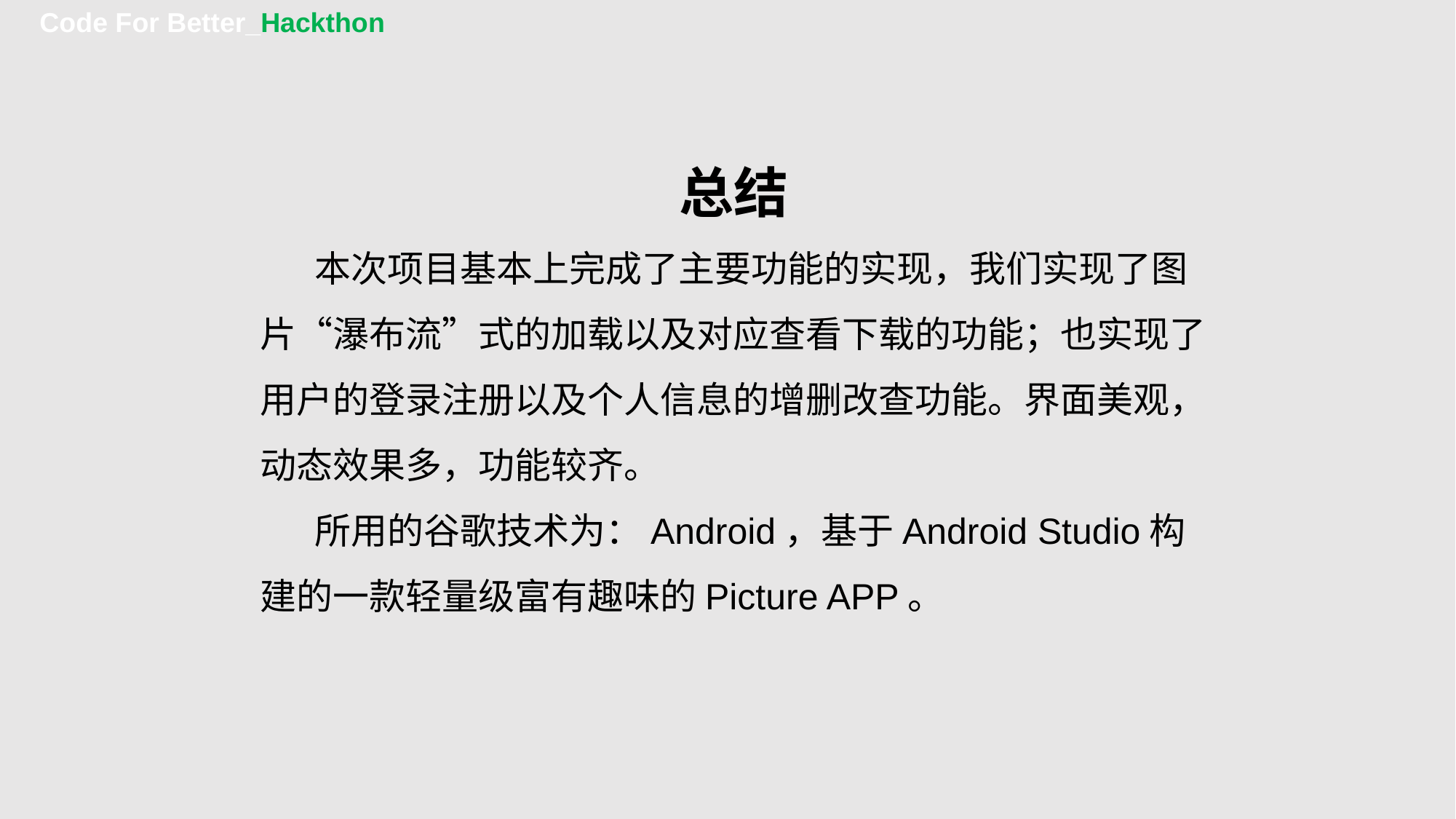

Code For Better_Hackthon
总结
本次项目基本上完成了主要功能的实现，我们实现了图片“瀑布流”式的加载以及对应查看下载的功能；也实现了用户的登录注册以及个人信息的增删改查功能。界面美观，动态效果多，功能较齐。
所用的谷歌技术为：Android，基于Android Studio构建的一款轻量级富有趣味的Picture APP。